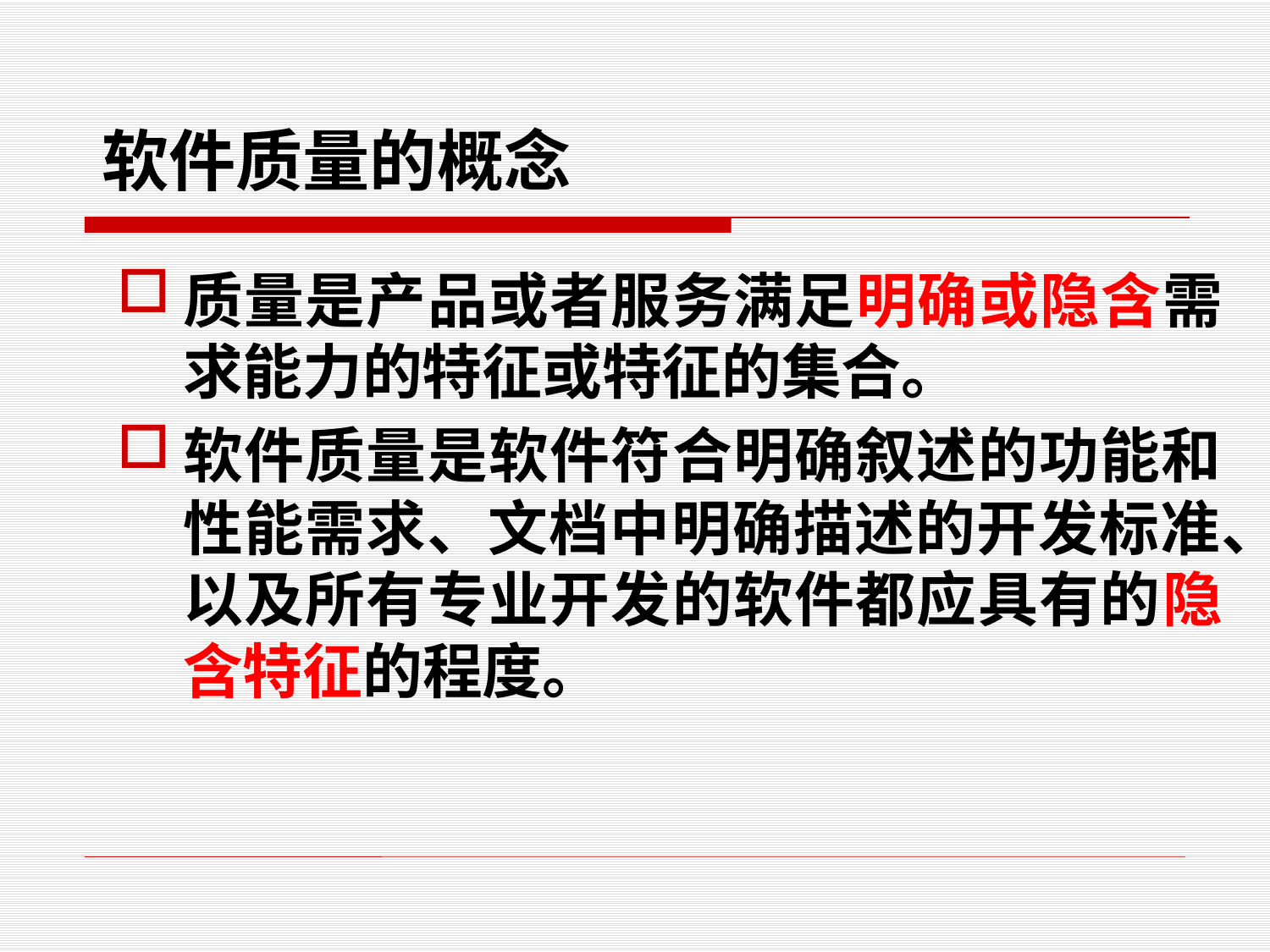

# 软件质量的概念
质量是产品或者服务满足明确或隐含需求能力的特征或特征的集合。
软件质量是软件符合明确叙述的功能和性能需求、文档中明确描述的开发标准、以及所有专业开发的软件都应具有的隐含特征的程度。